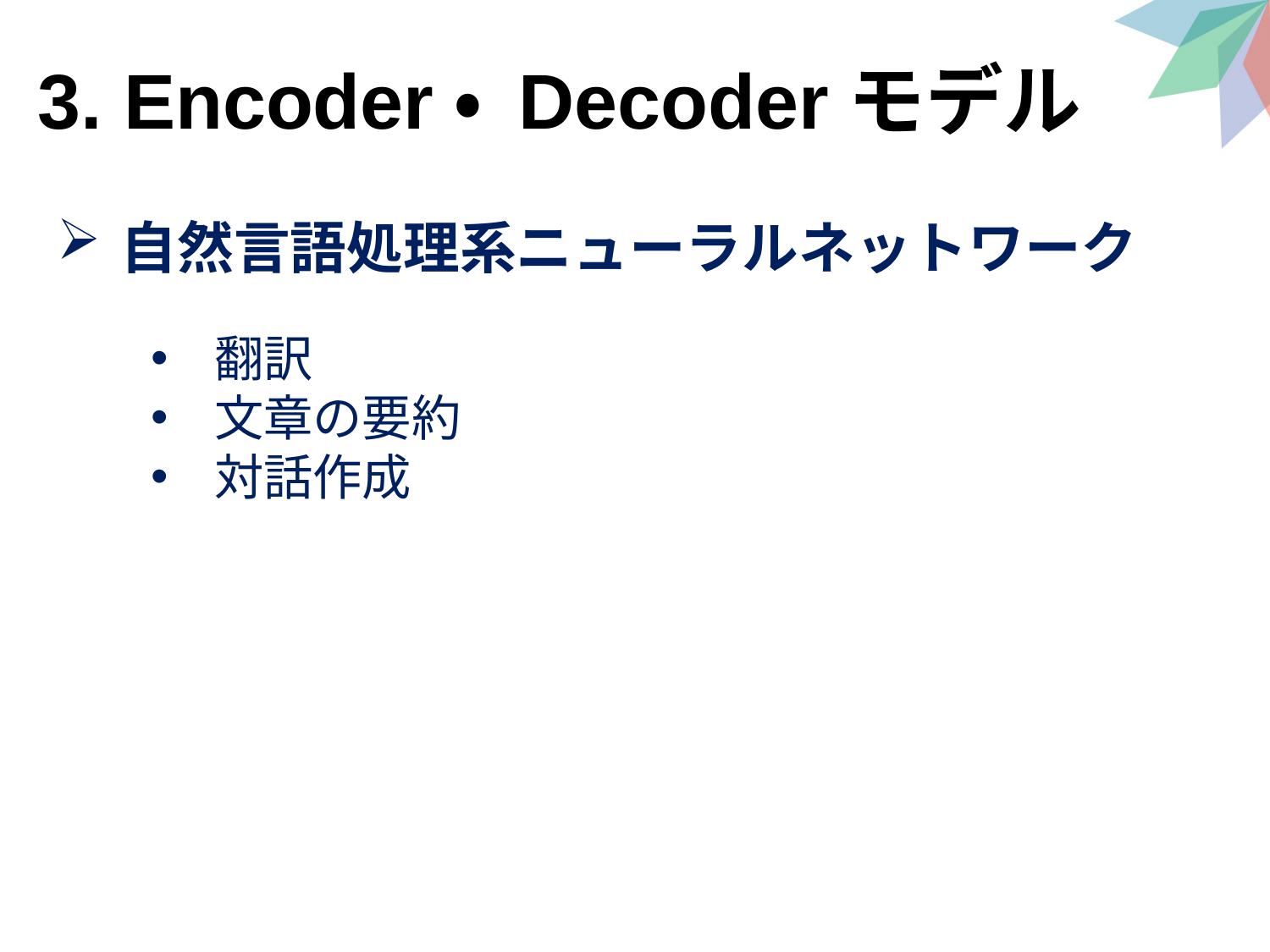

# 3. Encoder・ Decoderモデル
自然言語処理系ニューラルネットワーク
翻訳
文章の要約
対話作成